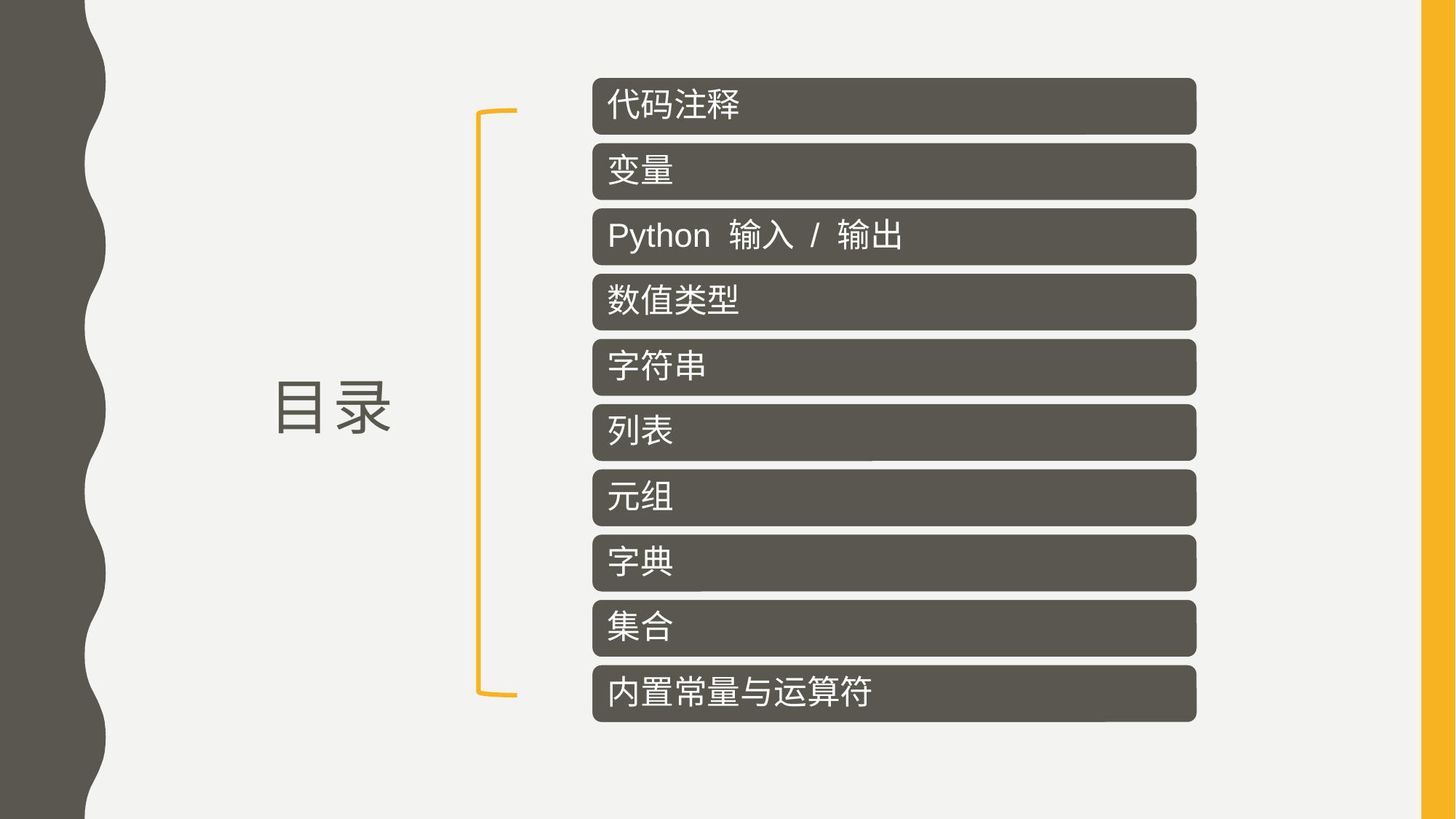

代码注释

变量

Python 输入 / 输出

数值类型

字符串

列表

元组

字典

集合

内置常量与运算符
# 目录